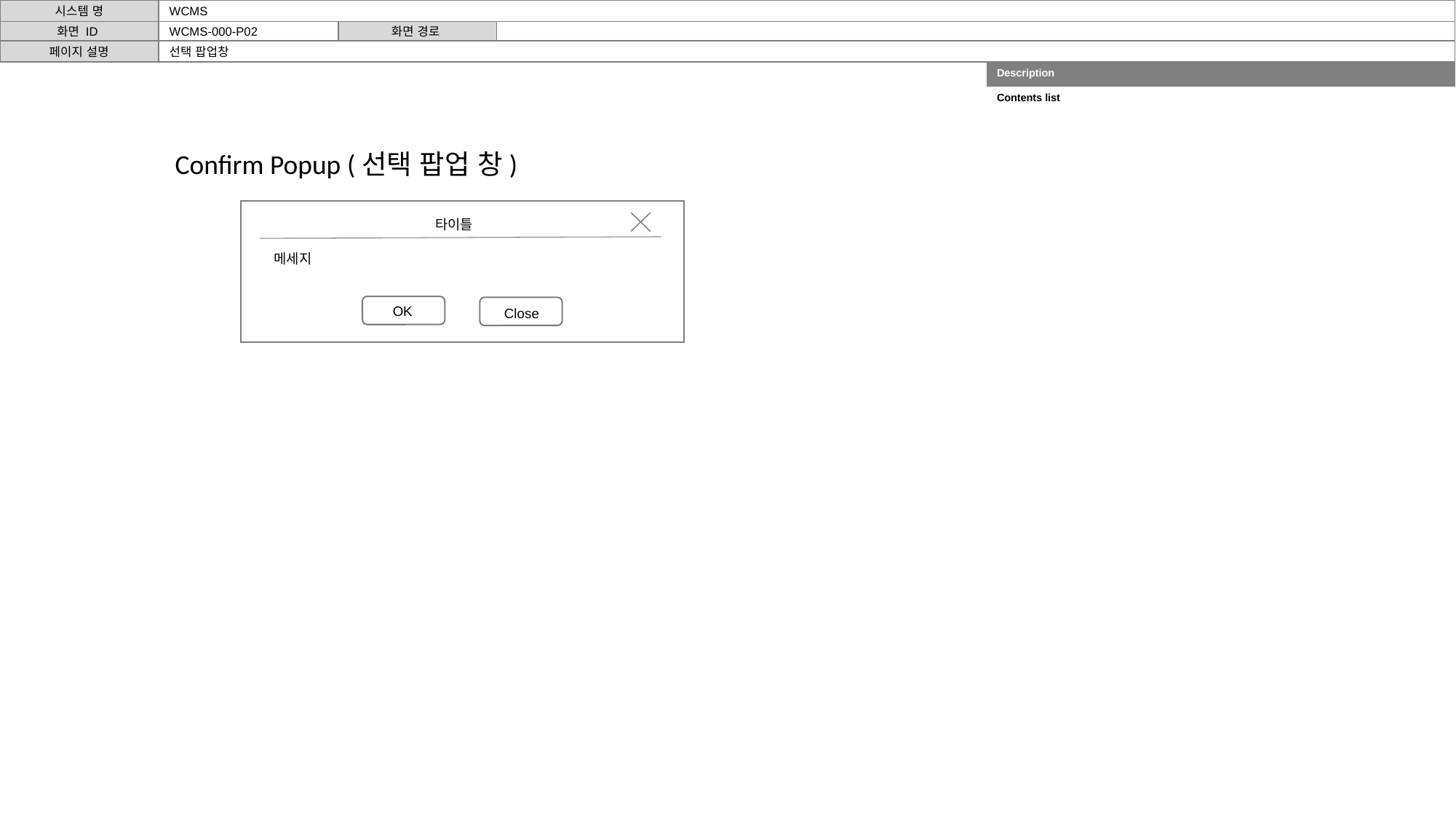

시스템 명
WCMS
화면 ID
WCMS-000-P02
화면 경로

페이지 설명
선택 팝업창
| Description |  |
| --- | --- |
| Contents list |  |
|  |  |
|  |  |
|  |  |
|  |  |
|  |  |
|  |  |
|  |  |
|  |  |
|  |  |
|  |  |
Confirm Popup (선택 팝업 창)

타이틀
메세지

OK

Close